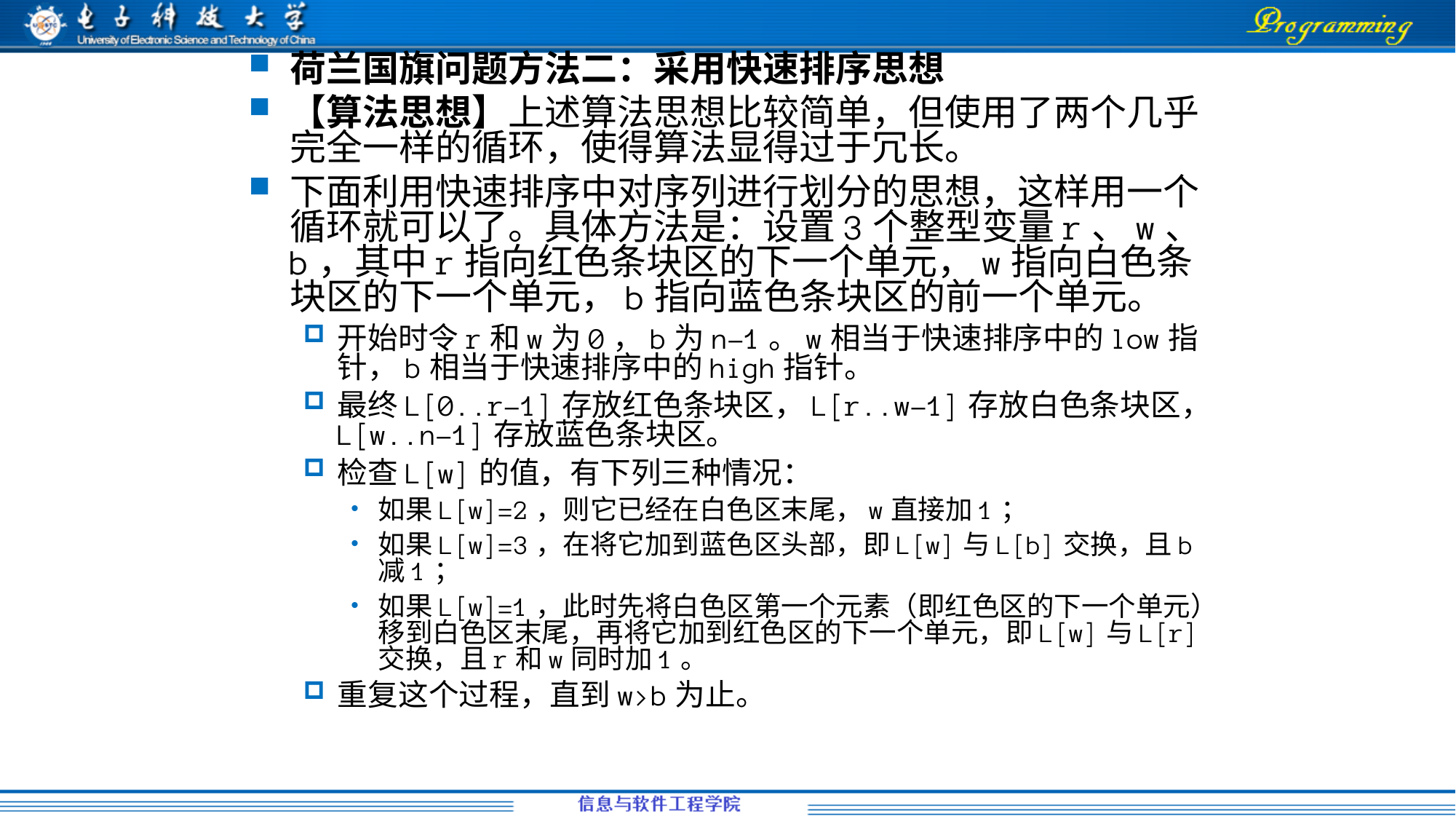

荷兰国旗问题方法二：采用快速排序思想
【算法思想】上述算法思想比较简单，但使用了两个几乎完全一样的循环，使得算法显得过于冗长。
下面利用快速排序中对序列进行划分的思想，这样用一个循环就可以了。具体方法是：设置3个整型变量r、w、b，其中r指向红色条块区的下一个单元，w指向白色条块区的下一个单元，b指向蓝色条块区的前一个单元。
开始时令r和w为0，b为n-1。w相当于快速排序中的low指针，b相当于快速排序中的high指针。
最终L[0..r-1]存放红色条块区，L[r..w-1]存放白色条块区，L[w..n-1]存放蓝色条块区。
检查L[w]的值，有下列三种情况：
如果L[w]=2，则它已经在白色区末尾，w直接加1；
如果L[w]=3，在将它加到蓝色区头部，即L[w]与L[b]交换，且b减1；
如果L[w]=1，此时先将白色区第一个元素（即红色区的下一个单元）移到白色区末尾，再将它加到红色区的下一个单元，即L[w]与L[r]交换，且r和w同时加1。
重复这个过程，直到w>b为止。